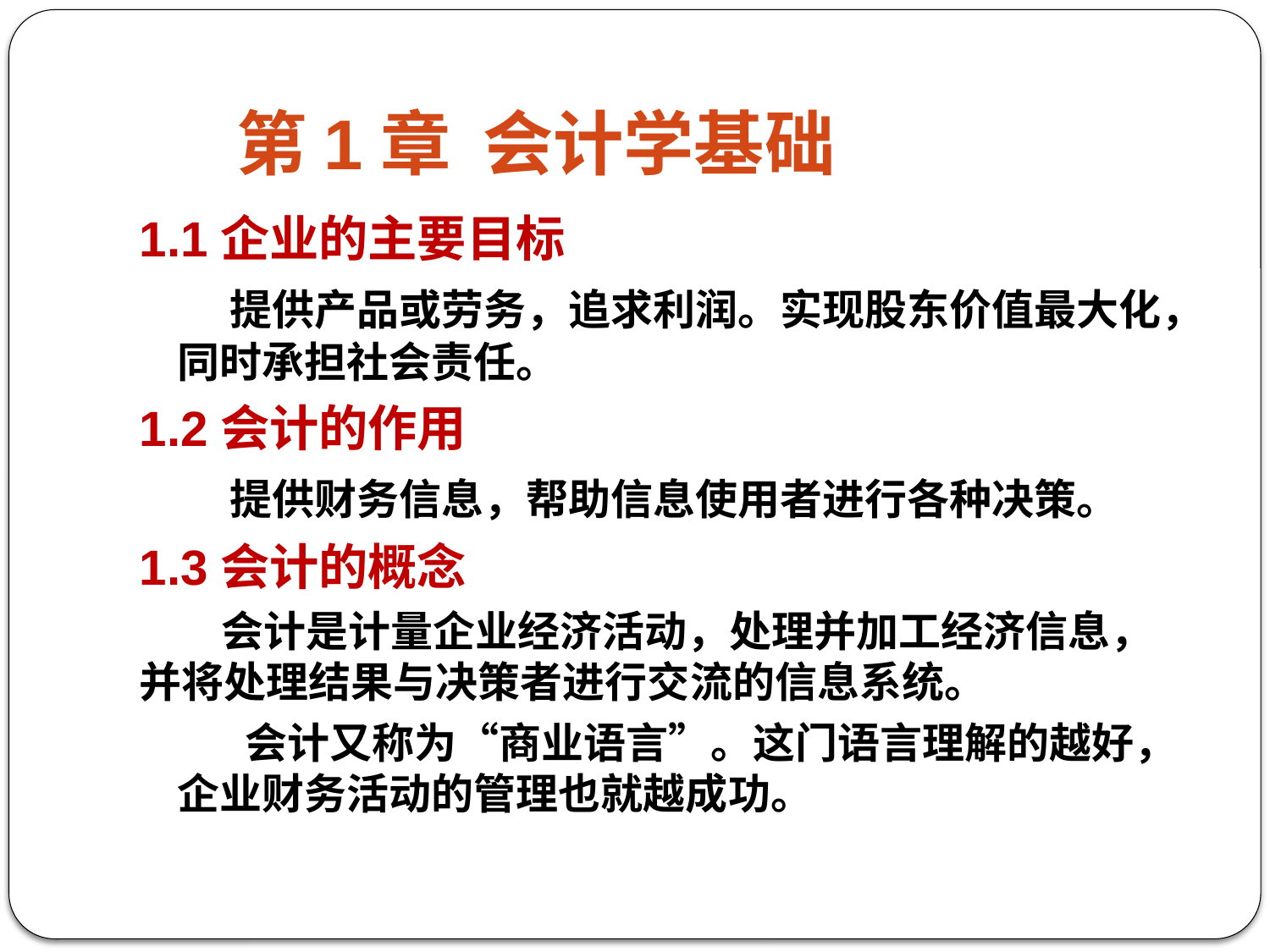

# 第1章  会计学基础
1.1企业的主要目标
       提供产品或劳务，追求利润。实现股东价值最大化，同时承担社会责任。
1.2会计的作用
       提供财务信息，帮助信息使用者进行各种决策。
1.3会计的概念
 会计是计量企业经济活动，处理并加工经济信息，并将处理结果与决策者进行交流的信息系统。
          会计又称为“商业语言”。这门语言理解的越好，企业财务活动的管理也就越成功。